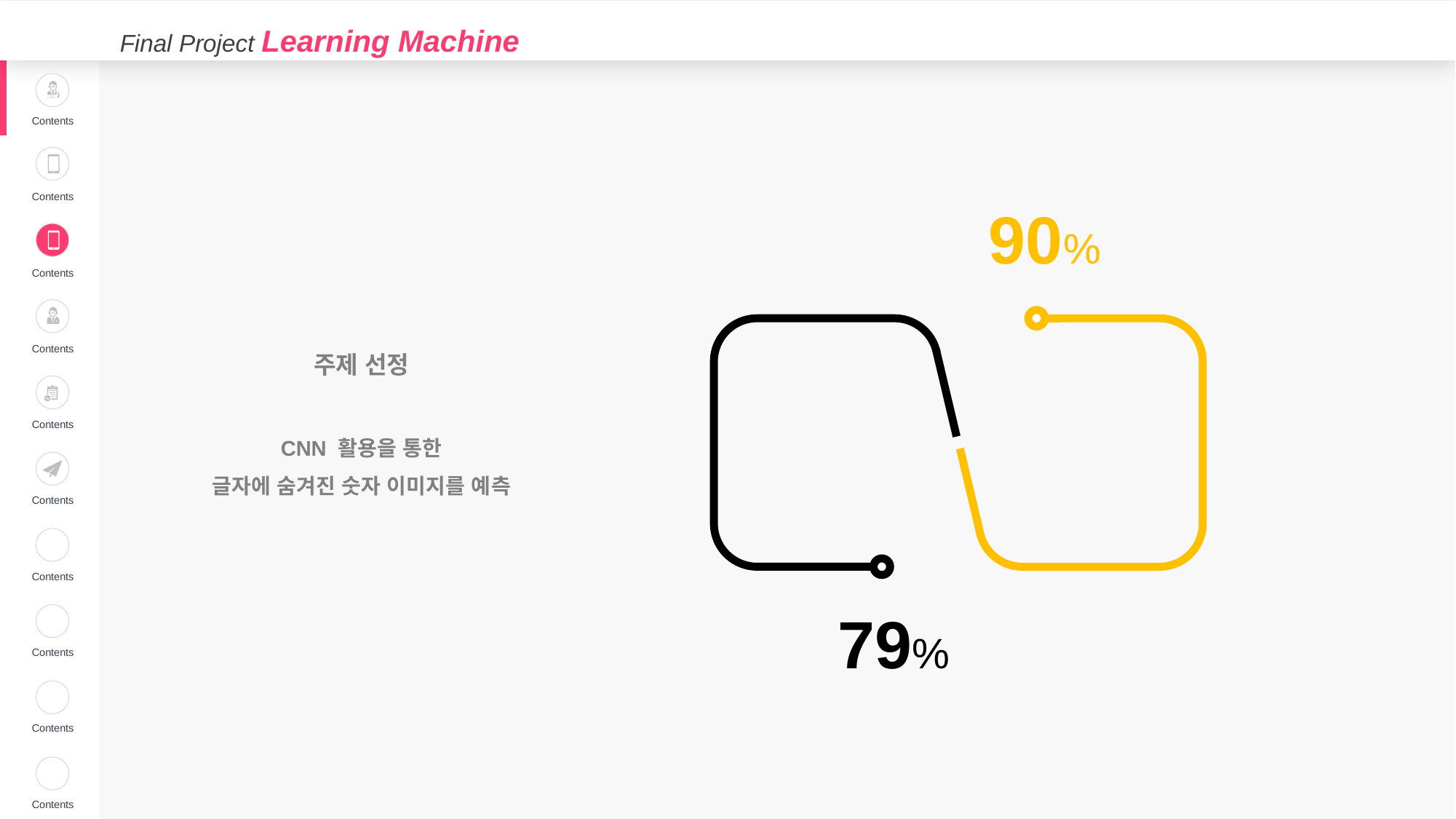

Final Project Learning Machine
|  | Contents |
| --- | --- |
|  | Contents |
|  | Contents |
|  | Contents |
|  | Contents |
|  | Contents |
|  | Contents |
|  | Contents |
|  | Contents |
|  | Contents |

90%

79%

주제 선정

CNN 활용을 통한
글자에 숨겨진 숫자 이미지를 예측